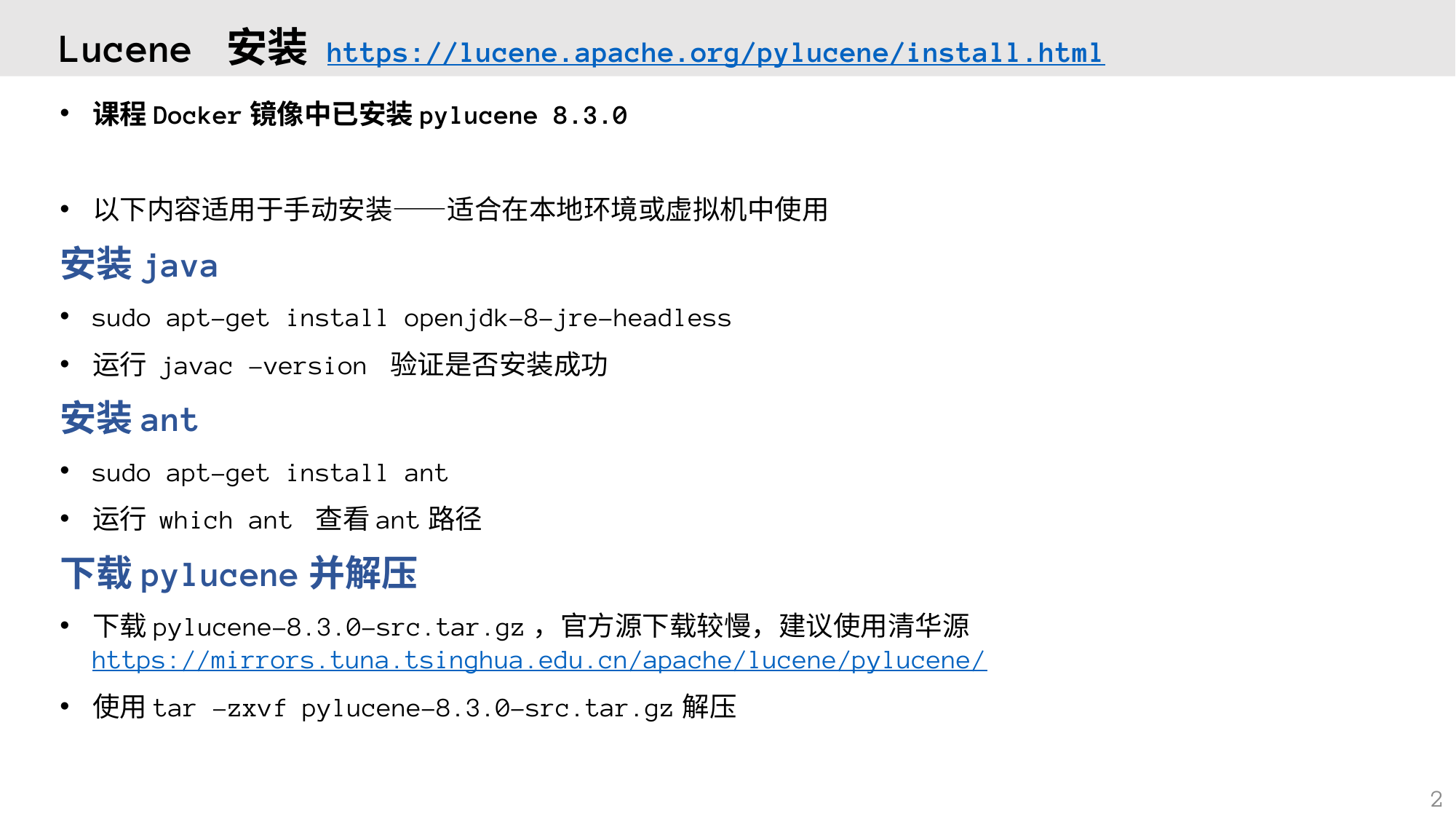

# Lucene 安装 https://lucene.apache.org/pylucene/install.html
课程Docker镜像中已安装pylucene 8.3.0

以下内容适用于手动安装——适合在本地环境或虚拟机中使用
安装java
sudo apt-get install openjdk-8-jre-headless
运行 javac –version 验证是否安装成功
安装ant
sudo apt-get install ant
运行 which ant 查看ant路径
下载pylucene并解压
下载pylucene-8.3.0-src.tar.gz，官方源下载较慢，建议使用清华源https://mirrors.tuna.tsinghua.edu.cn/apache/lucene/pylucene/
使用tar –zxvf pylucene-8.3.0-src.tar.gz解压

2